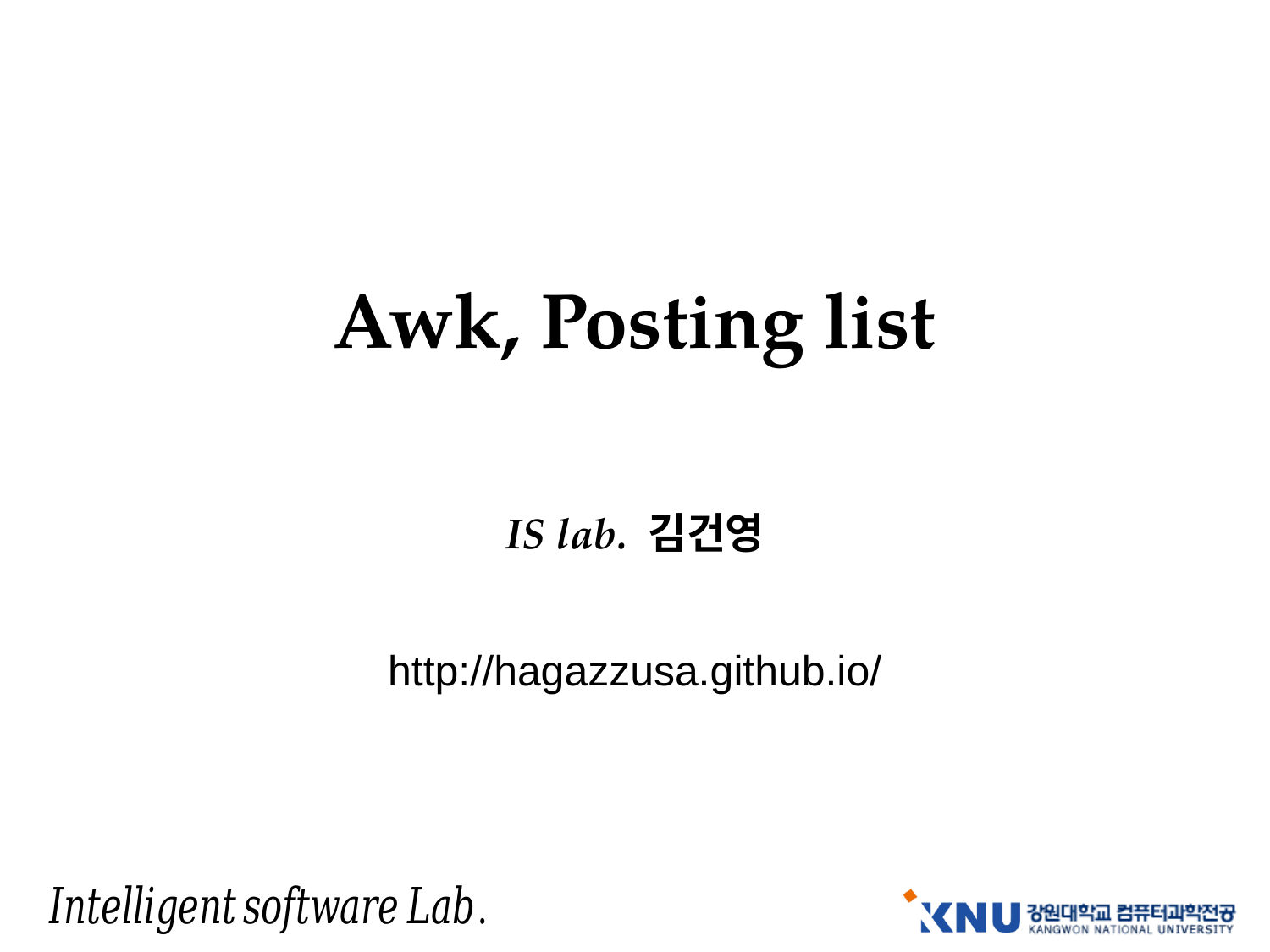

# Awk, Posting list
IS lab. 김건영

http://hagazzusa.github.io/